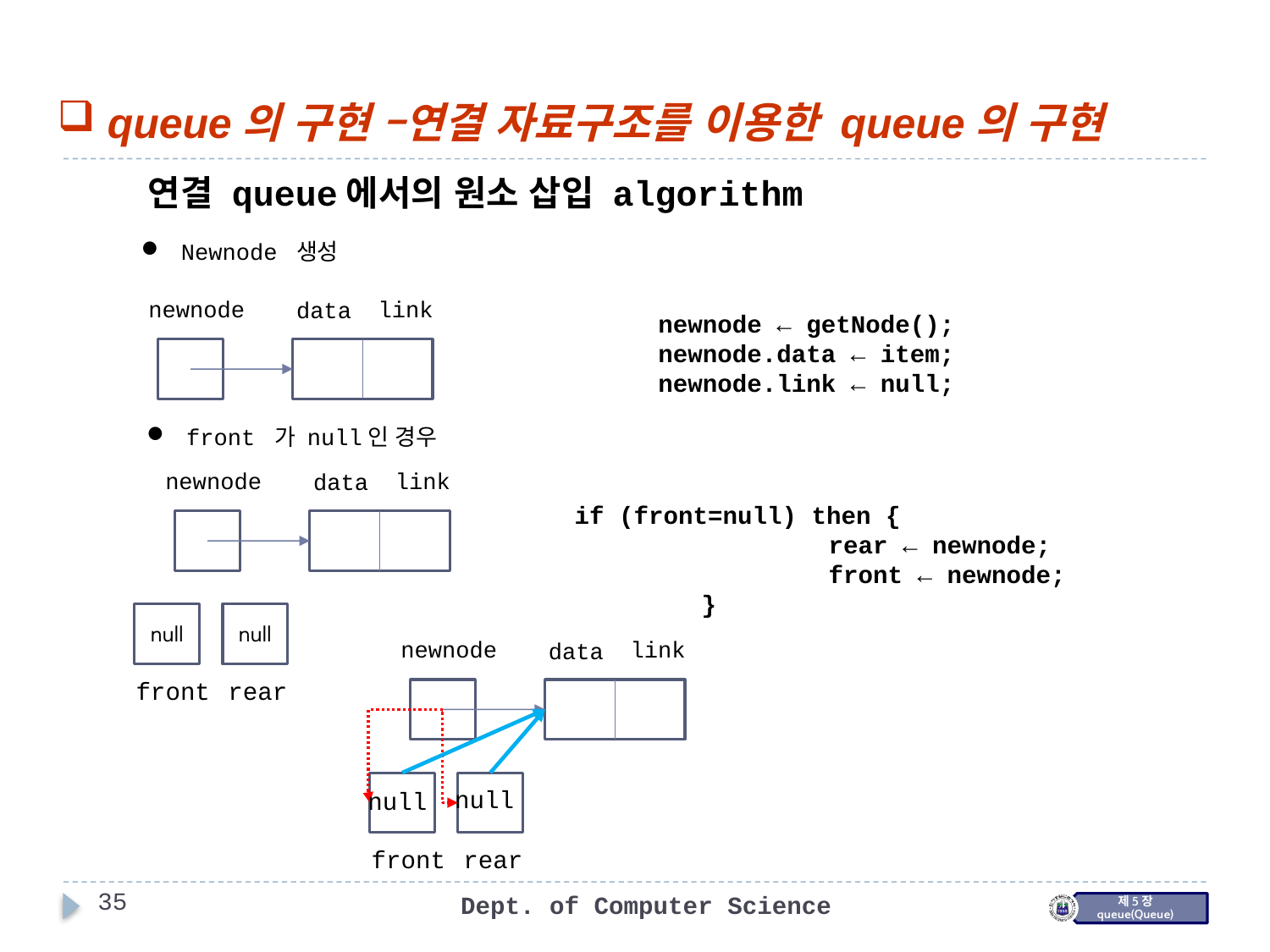

queue의 구현 –연결 자료구조를 이용한 queue의 구현
연결 queue에서의 원소 삽입 algorithm
Newnode 생성
newnode
 link
data
	newnode ← getNode();
	newnode.data ← item;
	newnode.link ← null;

front 가 null인 경우
newnode
 link
data
if (front=null) then {
		rear ← newnode;
		front ← newnode;
	}

null
null
newnode
 link
data
front
rear

null
null
front
rear
35
Dept. of Computer Science